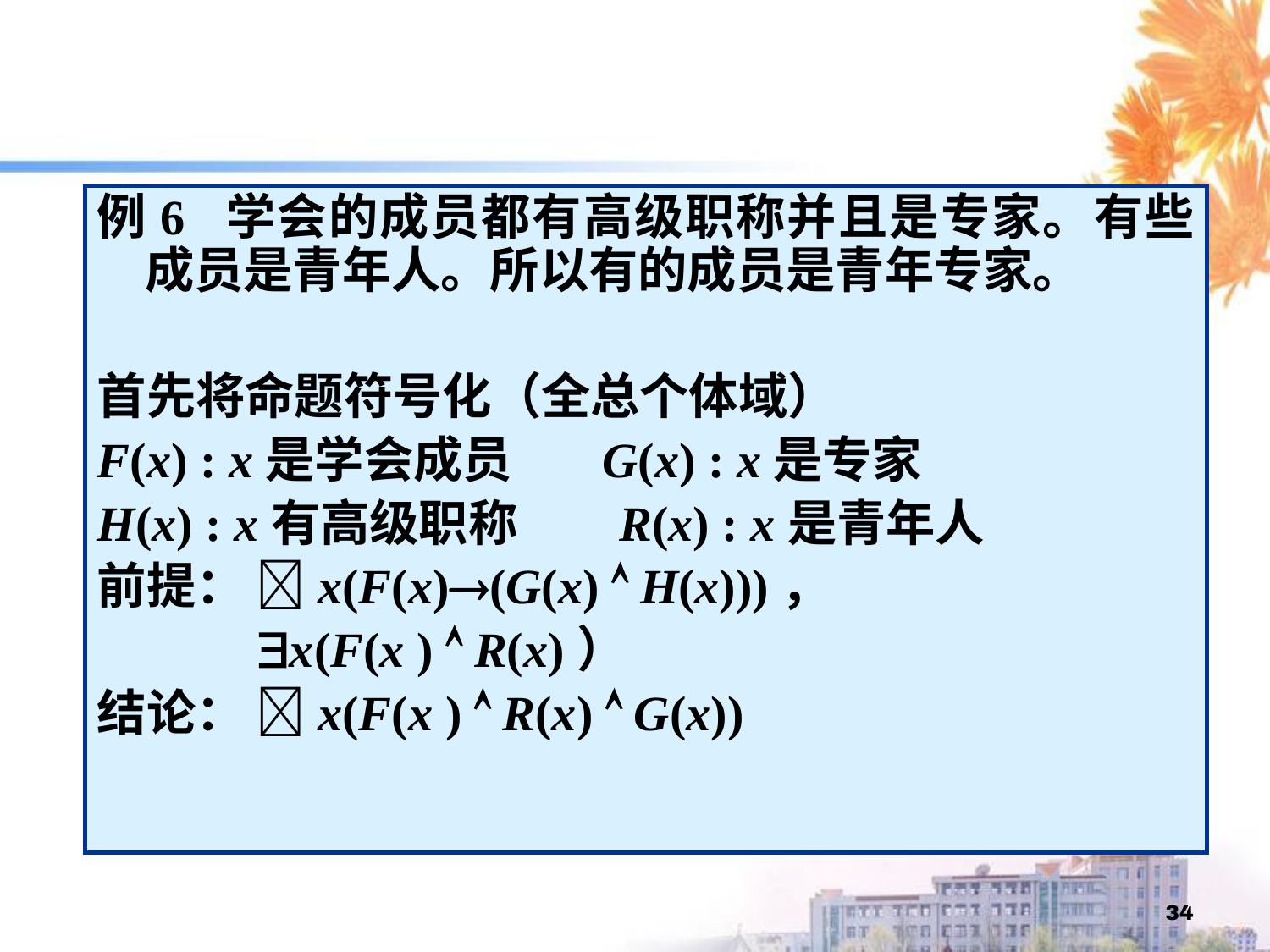

例6  学会的成员都有高级职称并且是专家。有些成员是青年人。所以有的成员是青年专家。

首先将命题符号化（全总个体域）
F(x) : x是学会成员       G(x) : x是专家
H(x) : x有高级职称        R(x) : x是青年人
前提： ∀x(F(x)→(G(x) ∧ H(x)))，
             ∃x(F(x ) ∧ R(x)）
结论： ∃x(F(x ) ∧ R(x) ∧ G(x))

34